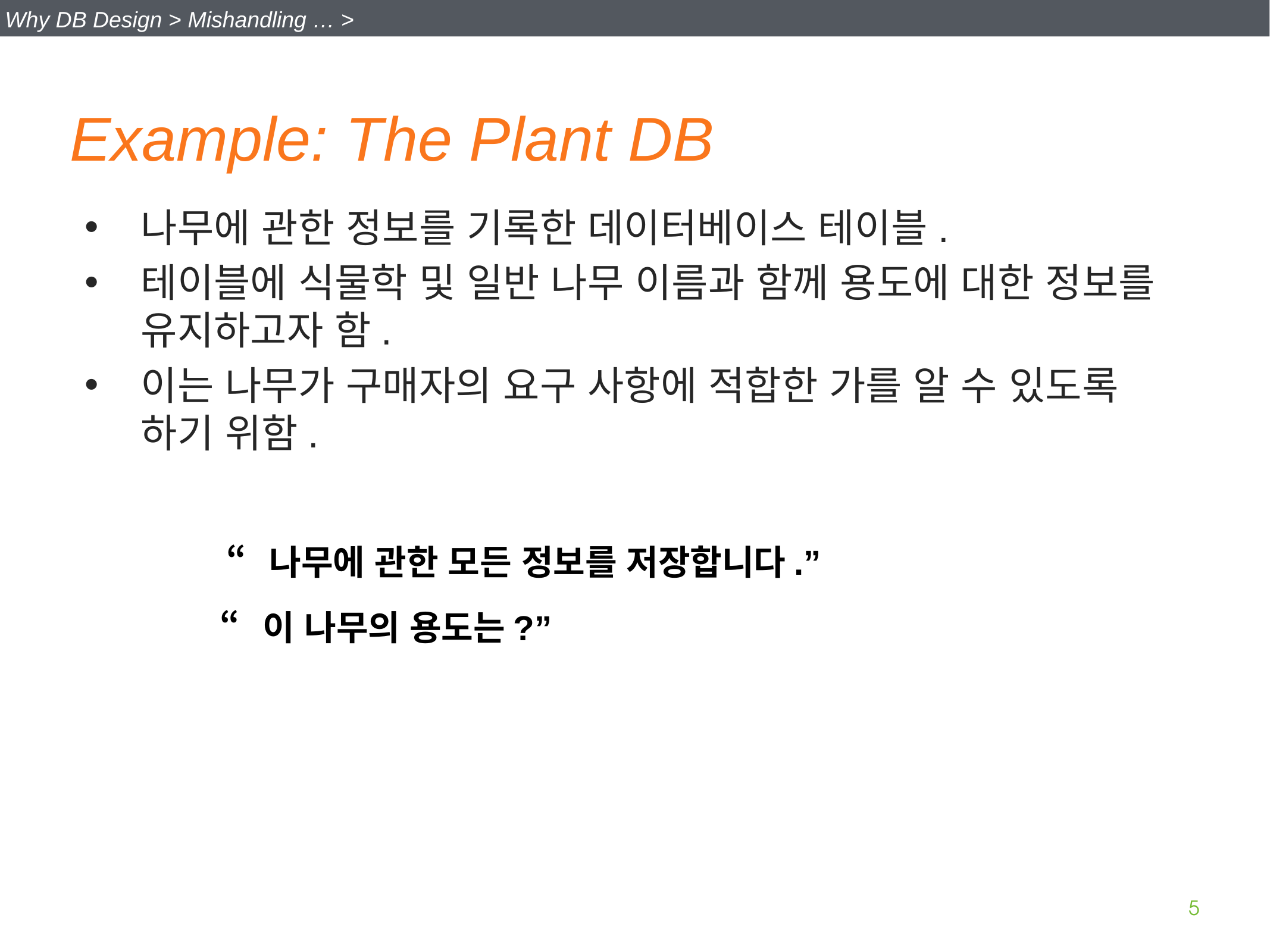

Why DB Design > Mishandling … >
# Example: The Plant DB
나무에 관한 정보를 기록한 데이터베이스 테이블.
테이블에 식물학 및 일반 나무 이름과 함께 용도에 대한 정보를 유지하고자 함.
이는 나무가 구매자의 요구 사항에 적합한 가를 알 수 있도록 하기 위함.

“나무에 관한 모든 정보를 저장합니다.”
“이 나무의 용도는?”
5